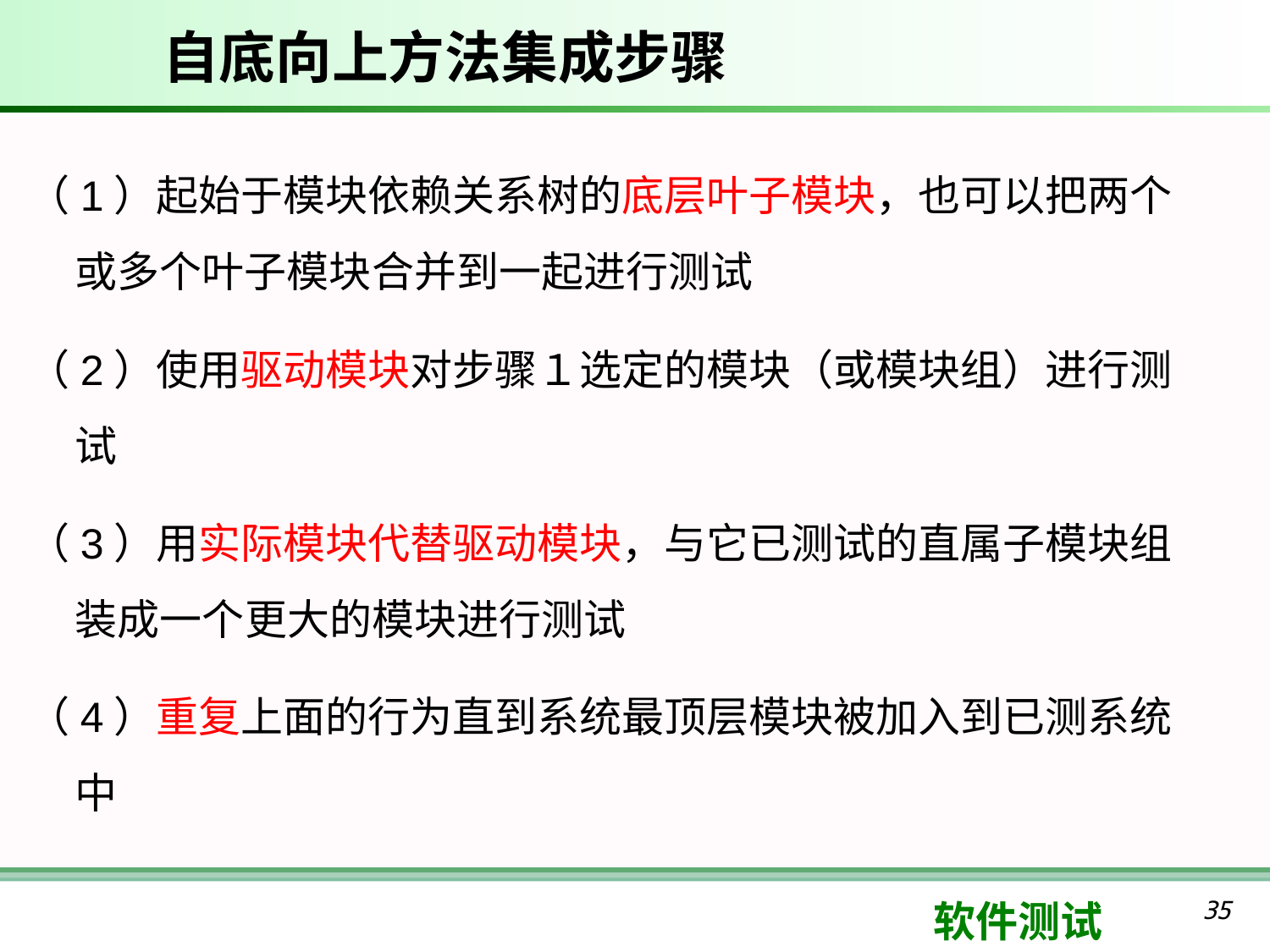

自底向上方法集成步骤
（1）起始于模块依赖关系树的底层叶子模块，也可以把两个或多个叶子模块合并到一起进行测试
（2）使用驱动模块对步骤１选定的模块（或模块组）进行测试
（3）用实际模块代替驱动模块，与它已测试的直属子模块组装成一个更大的模块进行测试
（4）重复上面的行为直到系统最顶层模块被加入到已测系统中
35